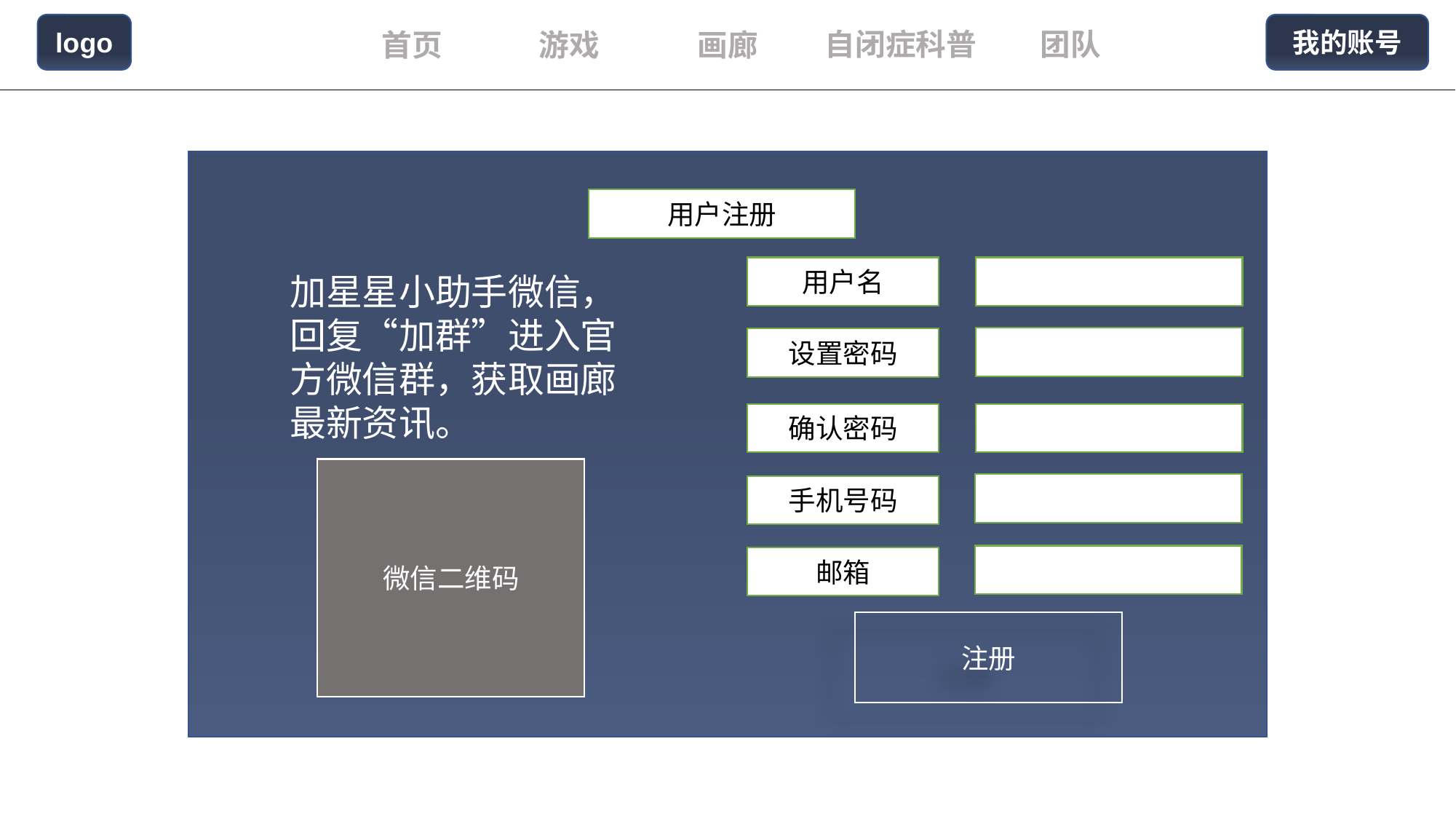

logo
我的账号
自闭症科普
团队
游戏
首页
画廊

用户注册
用户名

加星星小助手微信，回复“加群”进入官方微信群，获取画廊最新资讯。

设置密码

确认密码
微信二维码

手机号码

邮箱
注册